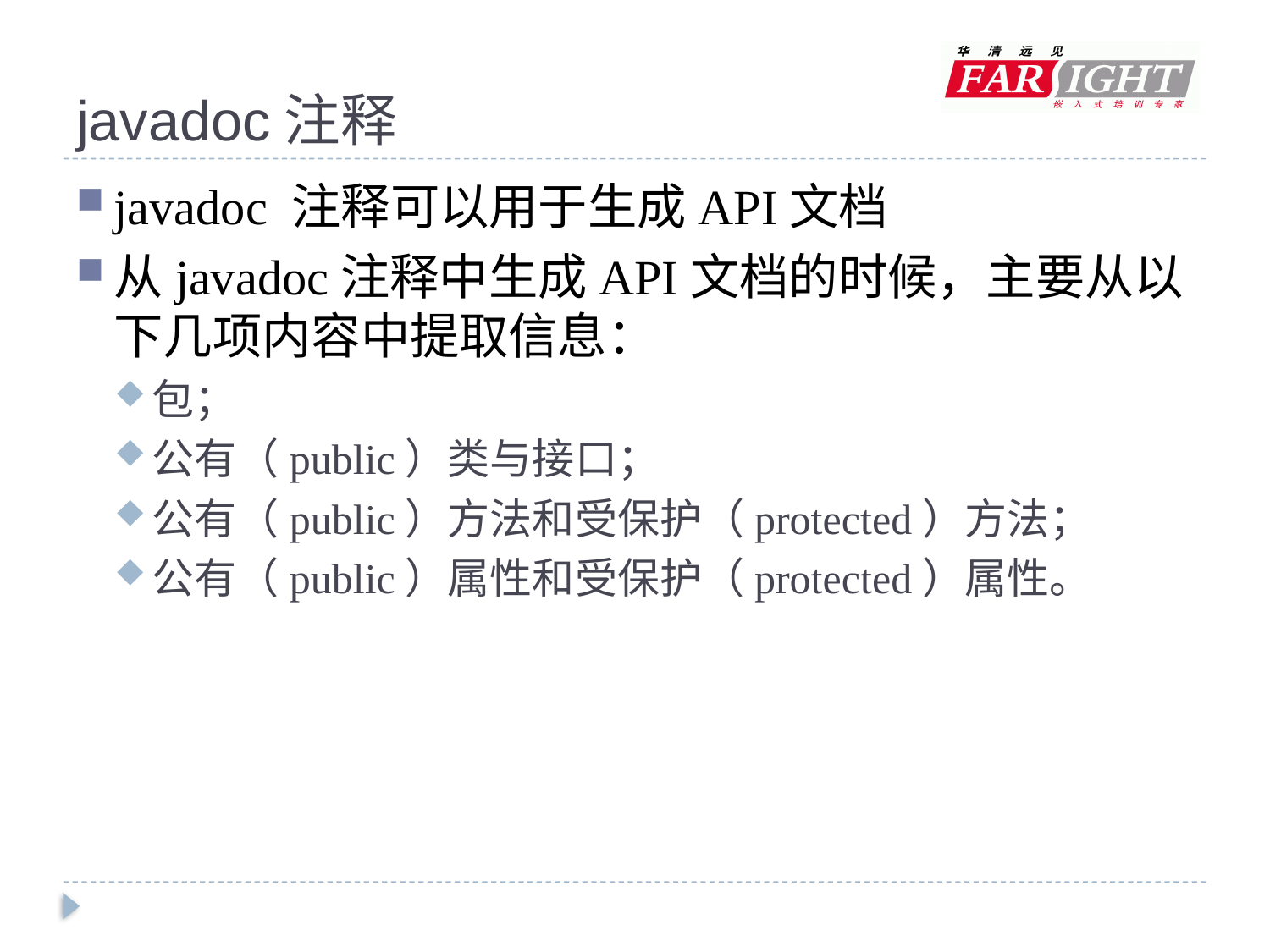

# javadoc注释
javadoc 注释可以用于生成API文档
从javadoc注释中生成API文档的时候，主要从以下几项内容中提取信息：
包；
公有（public）类与接口；
公有（public）方法和受保护（protected）方法；
公有（public）属性和受保护（protected）属性。